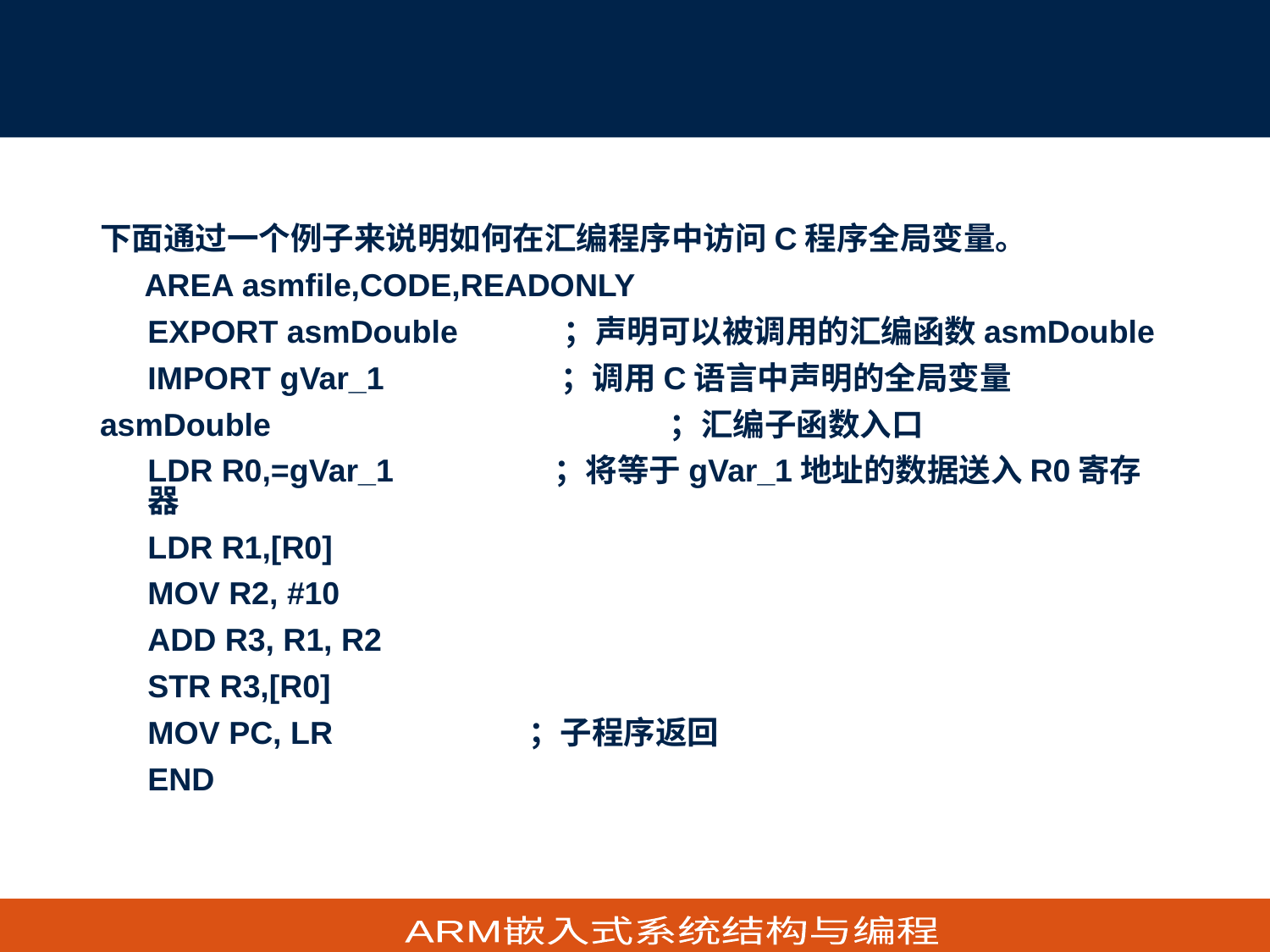

4.4.2  C/C++与汇编语言的混合编程应用
下面通过一个例子来说明如何在汇编程序中访问C程序全局变量。
     AREA asmfile,CODE,READONLY
	EXPORT asmDouble           ；声明可以被调用的汇编函数asmDouble
	IMPORT gVar_1                   ；调用C语言中声明的全局变量
asmDouble    		               ；汇编子函数入口
	LDR R0,=gVar_1    	  ；将等于gVar_1地址的数据送入R0寄存器
	LDR R1,[R0]
	MOV R2, #10
	ADD R3, R1, R2
	STR R3,[R0]
	MOV PC, LR     		；子程序返回
	END